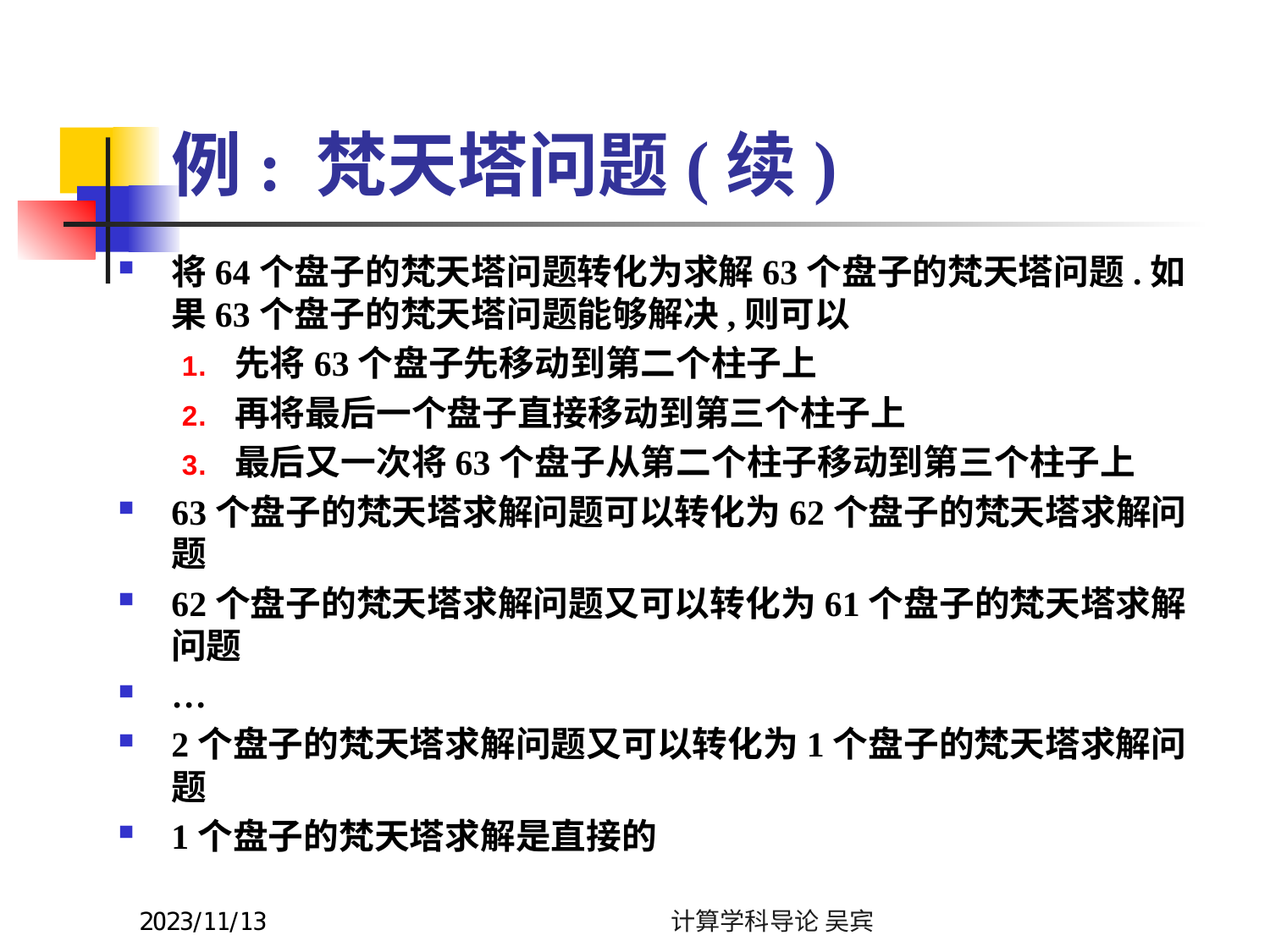

# 例: 梵天塔问题(续)
将64个盘子的梵天塔问题转化为求解63个盘子的梵天塔问题.如果63个盘子的梵天塔问题能够解决,则可以
先将63个盘子先移动到第二个柱子上
再将最后一个盘子直接移动到第三个柱子上
最后又一次将63个盘子从第二个柱子移动到第三个柱子上
63个盘子的梵天塔求解问题可以转化为62个盘子的梵天塔求解问题
62个盘子的梵天塔求解问题又可以转化为61个盘子的梵天塔求解问题
…
2个盘子的梵天塔求解问题又可以转化为1个盘子的梵天塔求解问题
1个盘子的梵天塔求解是直接的
2023/11/13
计算学科导论 吴宾